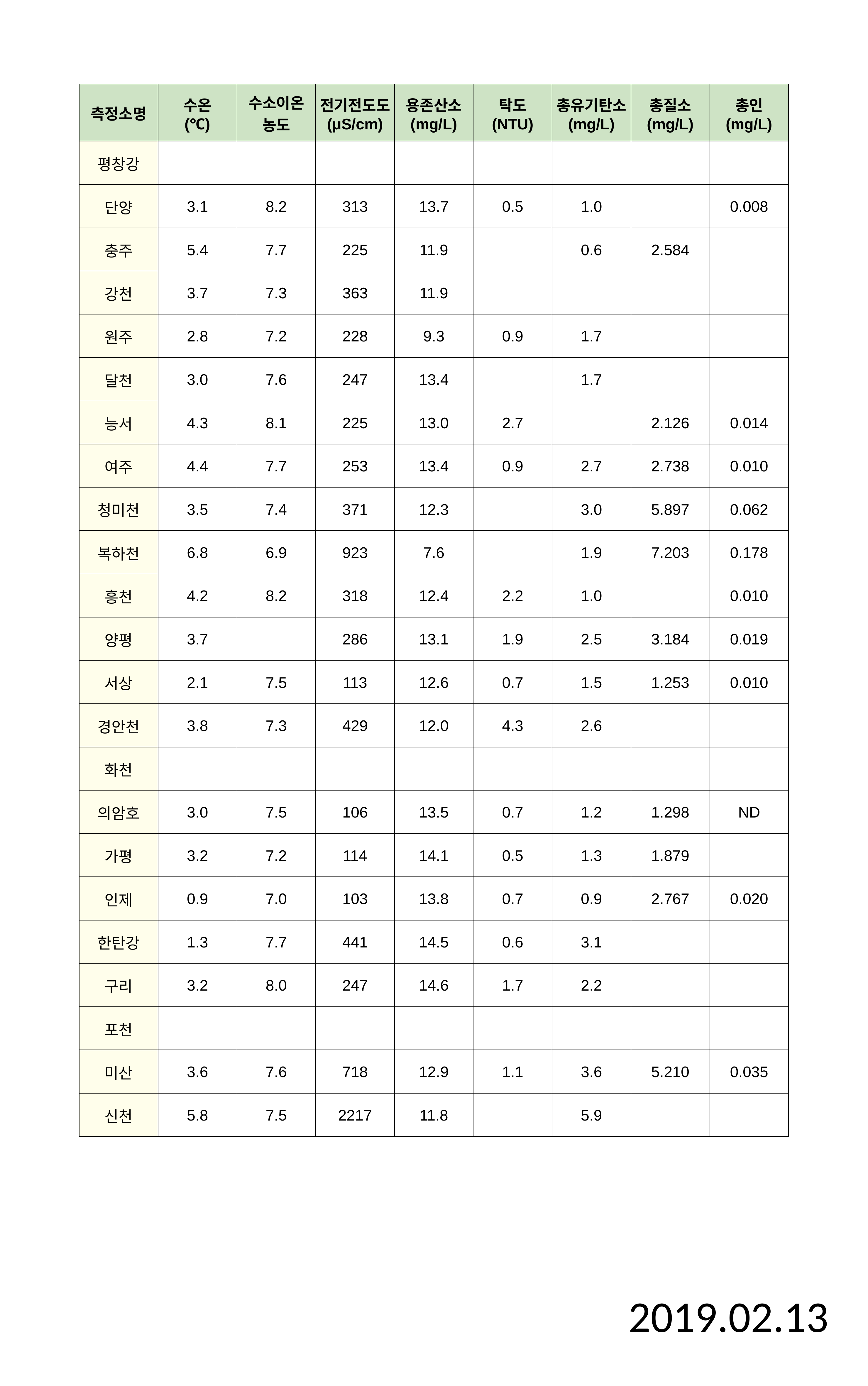

| 측정소명 | 수온 (℃) | 수소이온 농도 | 전기전도도 (μS/cm) | 용존산소 (mg/L) | 탁도 (NTU) | 총유기탄소 (mg/L) | 총질소 (mg/L) | 총인 (mg/L) |
| --- | --- | --- | --- | --- | --- | --- | --- | --- |
| 평창강 |  |  |  |  |  |  |  |  |
| 단양 | 3.1 | 8.2 | 313 | 13.7 | 0.5 | 1.0 |  | 0.008 |
| 충주 | 5.4 | 7.7 | 225 | 11.9 |  | 0.6 | 2.584 |  |
| 강천 | 3.7 | 7.3 | 363 | 11.9 |  |  |  |  |
| 원주 | 2.8 | 7.2 | 228 | 9.3 | 0.9 | 1.7 |  |  |
| 달천 | 3.0 | 7.6 | 247 | 13.4 |  | 1.7 |  |  |
| 능서 | 4.3 | 8.1 | 225 | 13.0 | 2.7 |  | 2.126 | 0.014 |
| 여주 | 4.4 | 7.7 | 253 | 13.4 | 0.9 | 2.7 | 2.738 | 0.010 |
| 청미천 | 3.5 | 7.4 | 371 | 12.3 |  | 3.0 | 5.897 | 0.062 |
| 복하천 | 6.8 | 6.9 | 923 | 7.6 |  | 1.9 | 7.203 | 0.178 |
| 흥천 | 4.2 | 8.2 | 318 | 12.4 | 2.2 | 1.0 |  | 0.010 |
| 양평 | 3.7 |  | 286 | 13.1 | 1.9 | 2.5 | 3.184 | 0.019 |
| 서상 | 2.1 | 7.5 | 113 | 12.6 | 0.7 | 1.5 | 1.253 | 0.010 |
| 경안천 | 3.8 | 7.3 | 429 | 12.0 | 4.3 | 2.6 |  |  |
| 화천 |  |  |  |  |  |  |  |  |
| 의암호 | 3.0 | 7.5 | 106 | 13.5 | 0.7 | 1.2 | 1.298 | ND |
| 가평 | 3.2 | 7.2 | 114 | 14.1 | 0.5 | 1.3 | 1.879 |  |
| 인제 | 0.9 | 7.0 | 103 | 13.8 | 0.7 | 0.9 | 2.767 | 0.020 |
| 한탄강 | 1.3 | 7.7 | 441 | 14.5 | 0.6 | 3.1 |  |  |
| 구리 | 3.2 | 8.0 | 247 | 14.6 | 1.7 | 2.2 |  |  |
| 포천 |  |  |  |  |  |  |  |  |
| 미산 | 3.6 | 7.6 | 718 | 12.9 | 1.1 | 3.6 | 5.210 | 0.035 |
| 신천 | 5.8 | 7.5 | 2217 | 11.8 |  | 5.9 |  |  |
2019.02.13